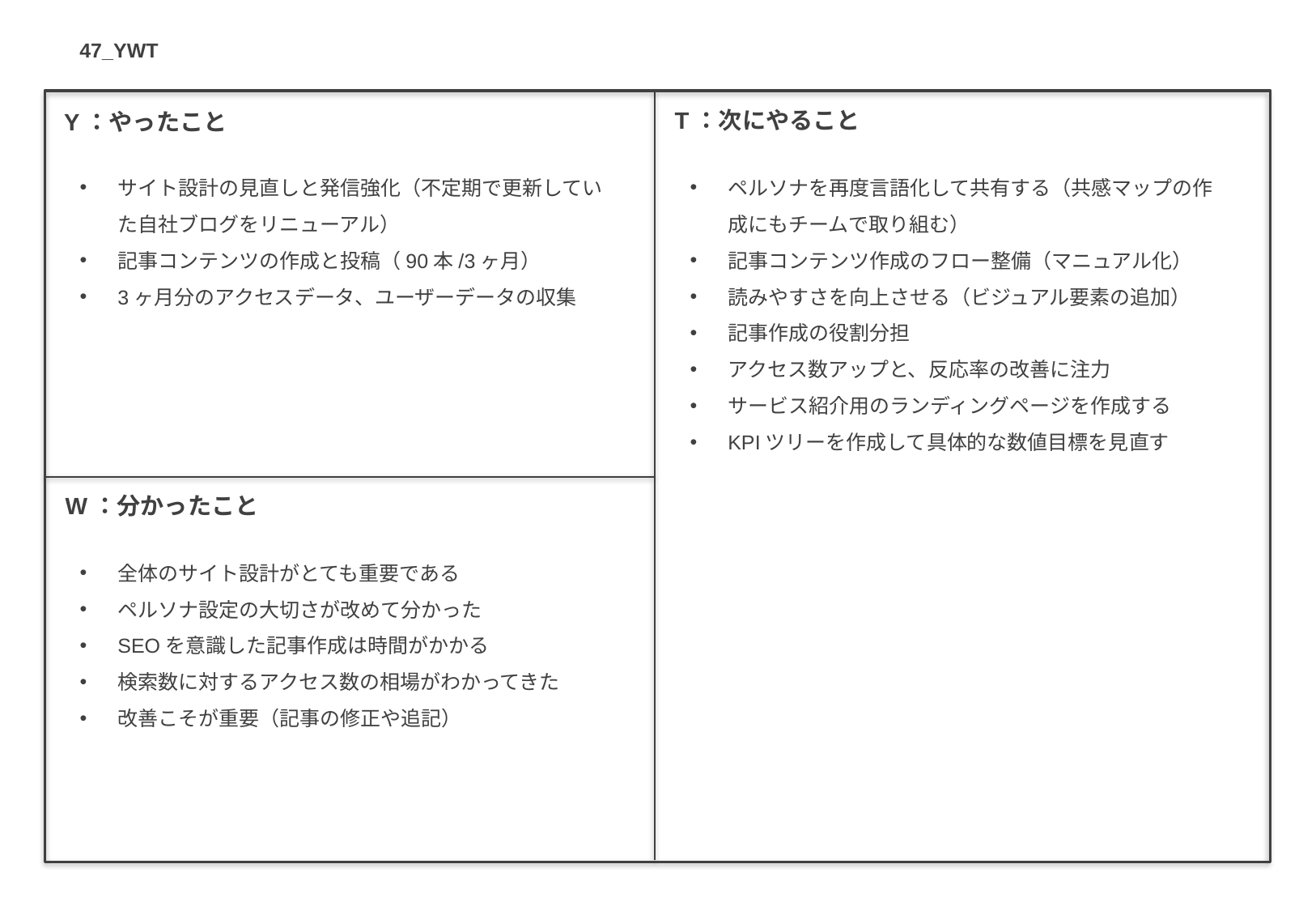

47_YWT

T：次にやること
Y：やったこと
サイト設計の見直しと発信強化（不定期で更新していた自社ブログをリニューアル）
記事コンテンツの作成と投稿（90本/3ヶ月）
3ヶ月分のアクセスデータ、ユーザーデータの収集
ペルソナを再度言語化して共有する（共感マップの作成にもチームで取り組む）
記事コンテンツ作成のフロー整備（マニュアル化）
読みやすさを向上させる（ビジュアル要素の追加）
記事作成の役割分担
アクセス数アップと、反応率の改善に注力
サービス紹介用のランディングページを作成する
KPIツリーを作成して具体的な数値目標を見直す
W：分かったこと
全体のサイト設計がとても重要である
ペルソナ設定の大切さが改めて分かった
SEOを意識した記事作成は時間がかかる
検索数に対するアクセス数の相場がわかってきた
改善こそが重要（記事の修正や追記）